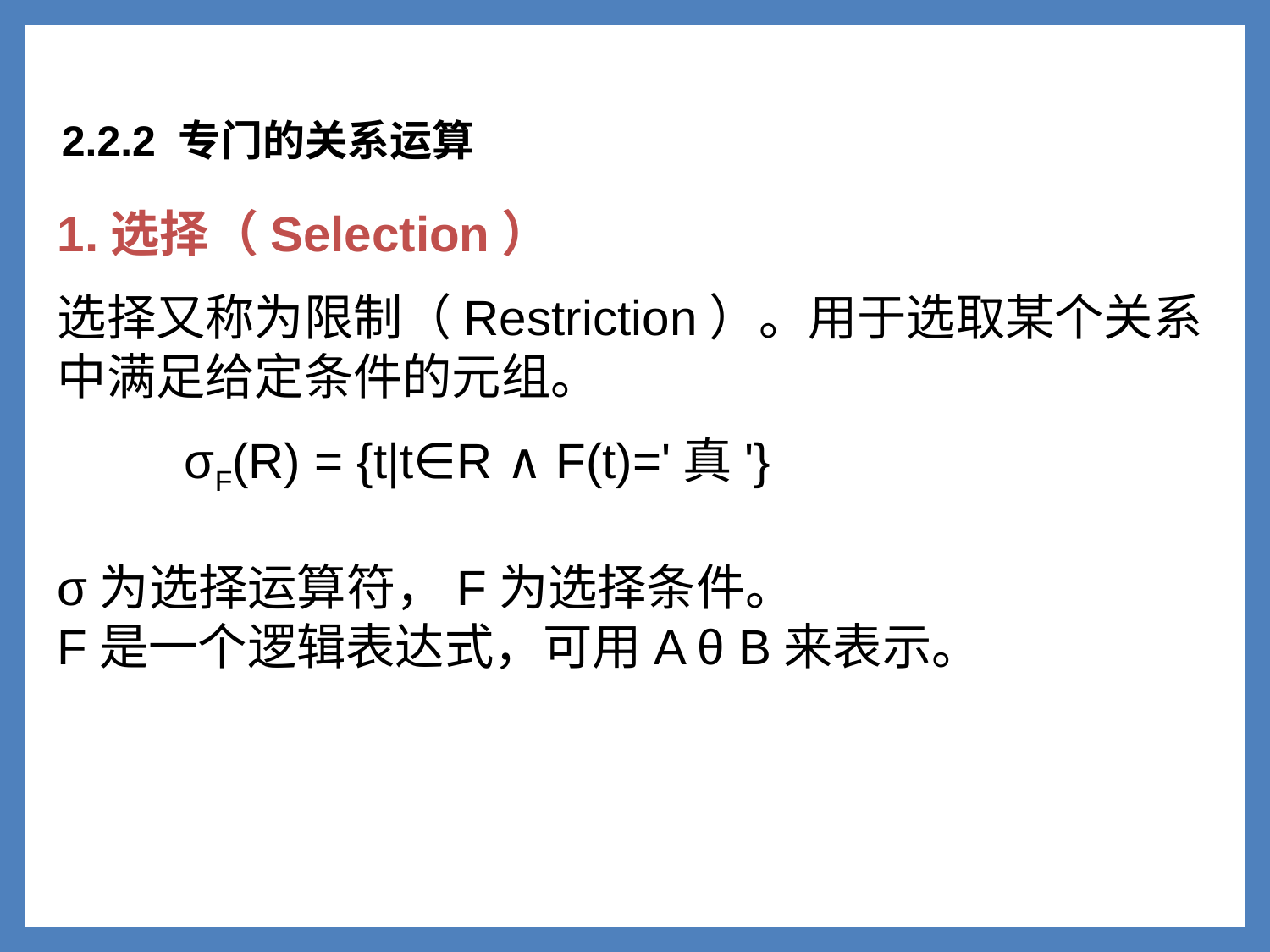

2.2.2 专门的关系运算

1.选择（Selection）
选择又称为限制（Restriction）。用于选取某个关系中满足给定条件的元组。
	σF(R) = {t|t∈R ∧ F(t)='真'}

σ为选择运算符，F为选择条件。
F是一个逻辑表达式，可用A θ B来表示。
1